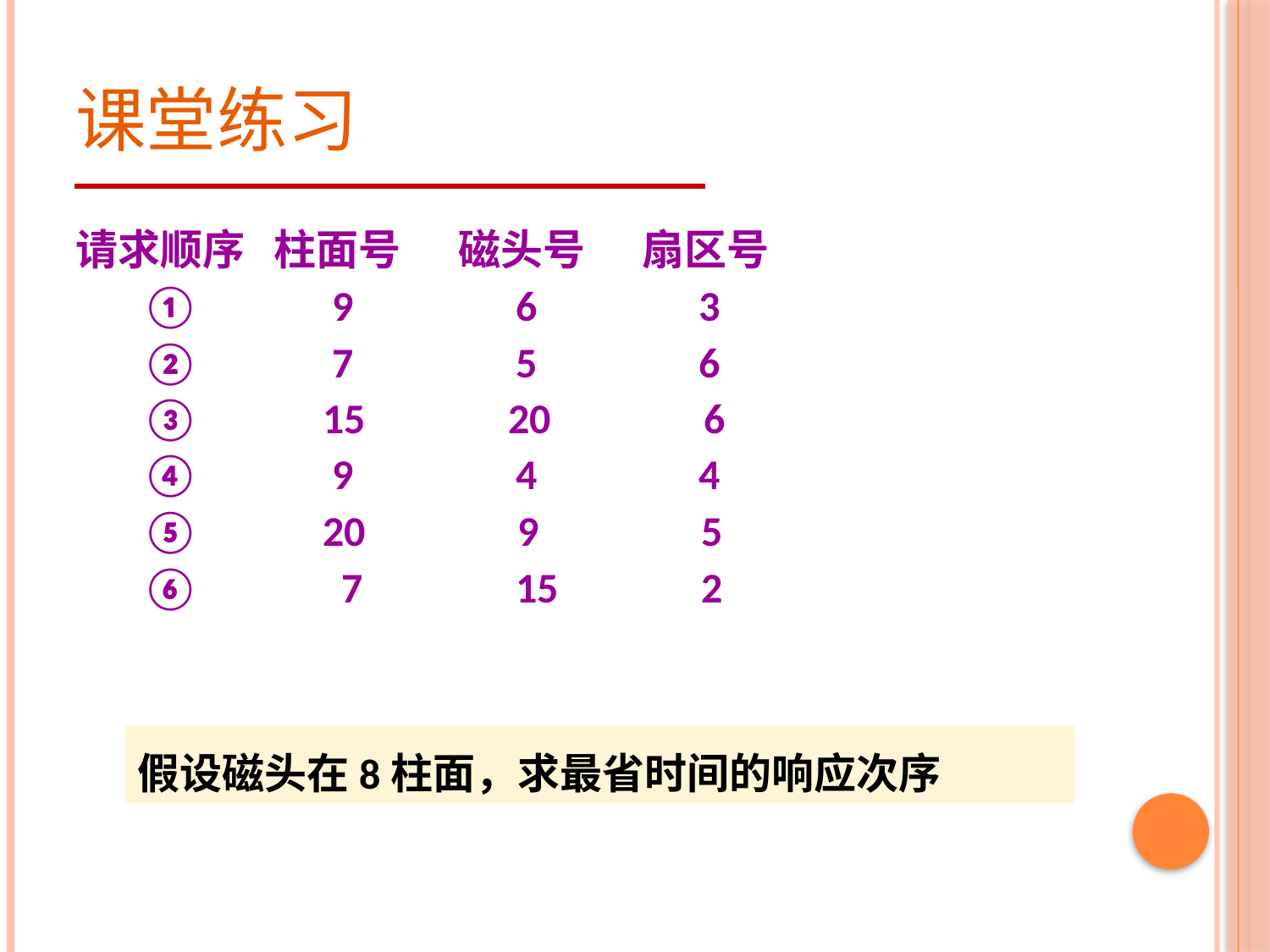

# 课堂练习
请求顺序   柱面号      磁头号      扇区号
       ①              9                 6                 3
       ②              7                 5                 6
       ③             15               20                6
       ④              9                 4                 4
       ⑤             20                9                 5
       ⑥               7                15               2
假设磁头在8柱面，求最省时间的响应次序